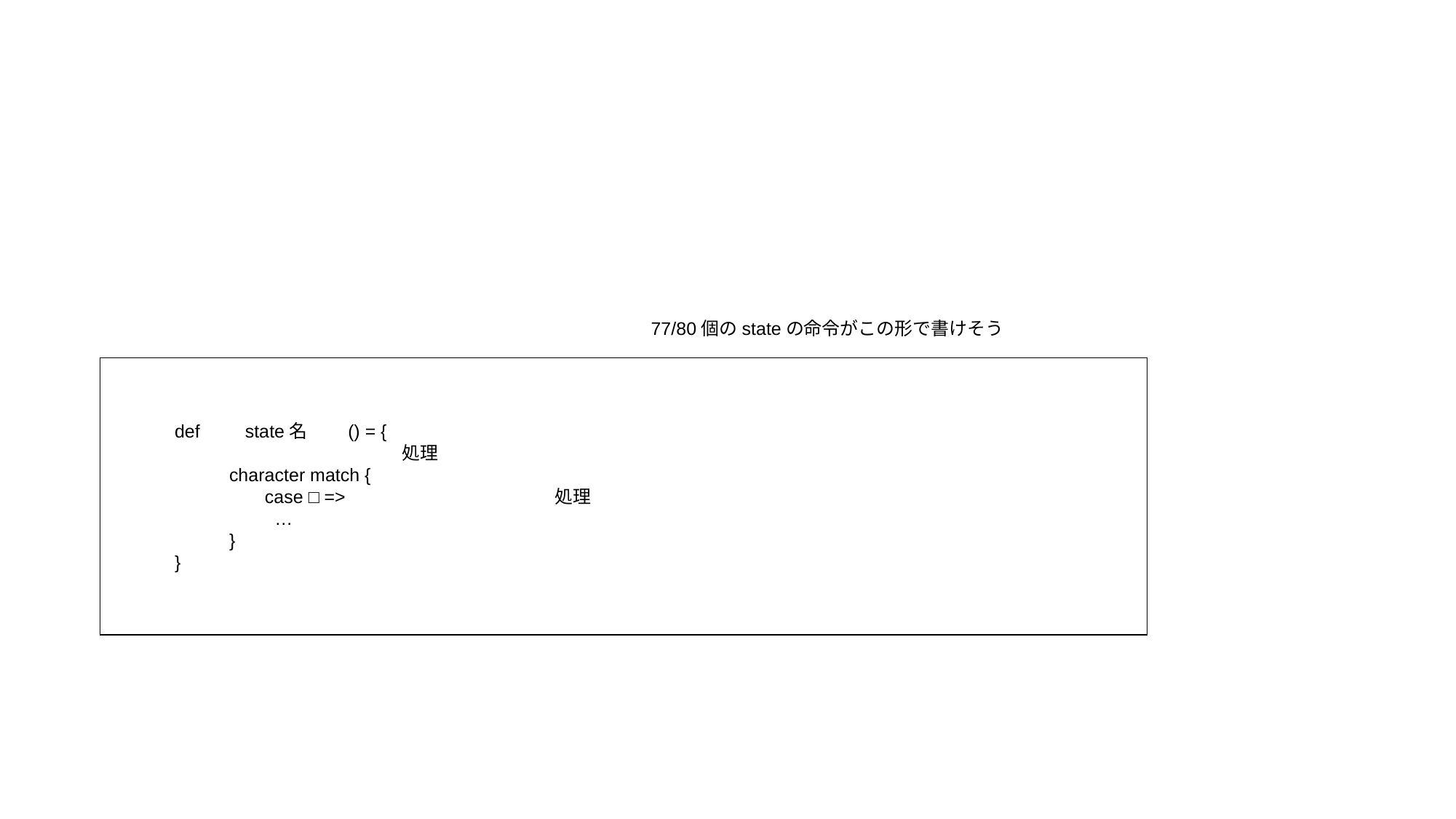

77/80個のstateの命令がこの形で書けそう

def　　state名　　() = {
	　　　　　　　　　　処理
character match {
       case □ => 　　　　　　　　　　　処理
	…
}
}